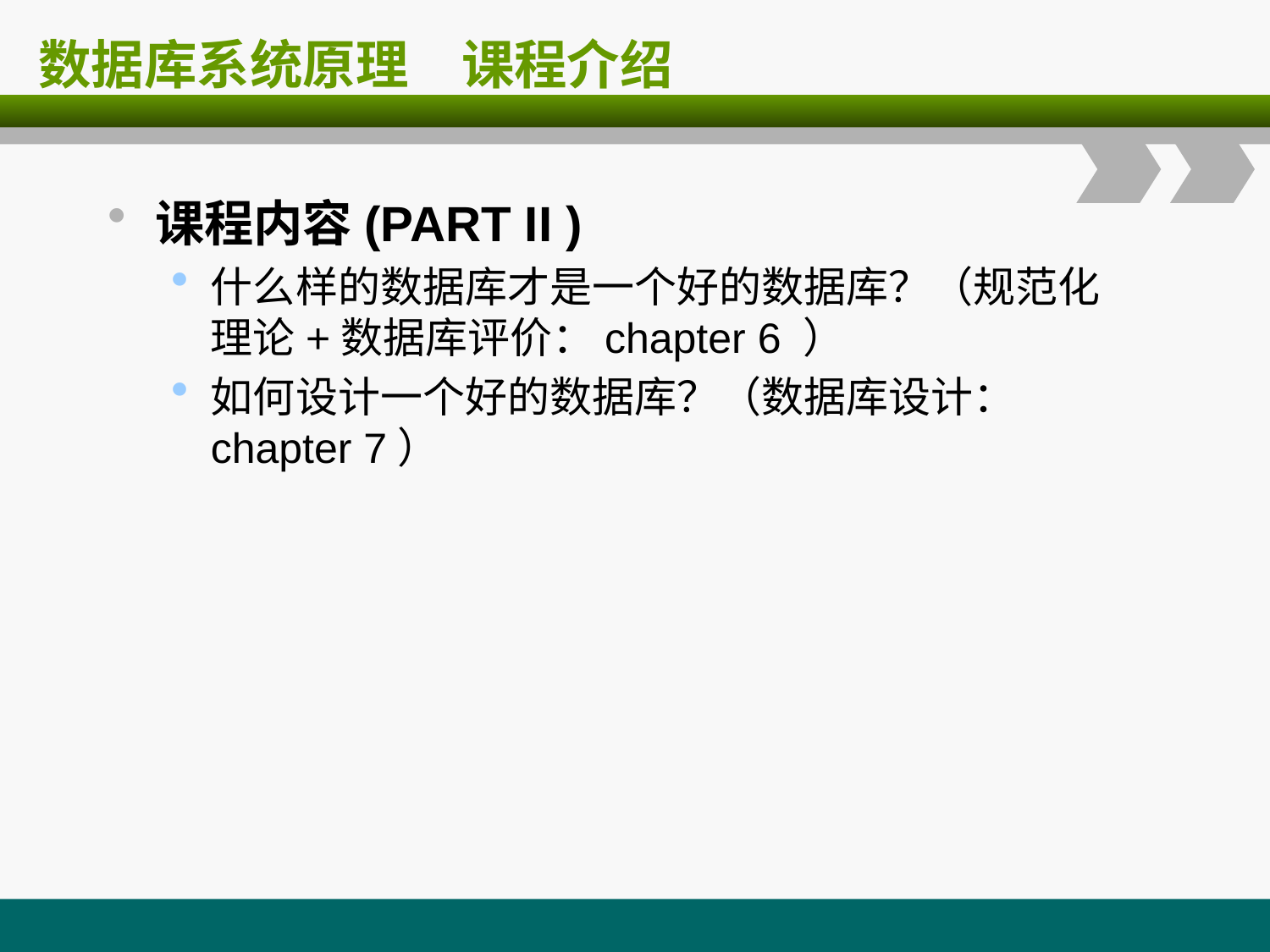

# 数据库系统原理　课程介绍
课程内容(PART II )
什么样的数据库才是一个好的数据库？（规范化理论+数据库评价：chapter 6 ）
如何设计一个好的数据库？（数据库设计：chapter 7）